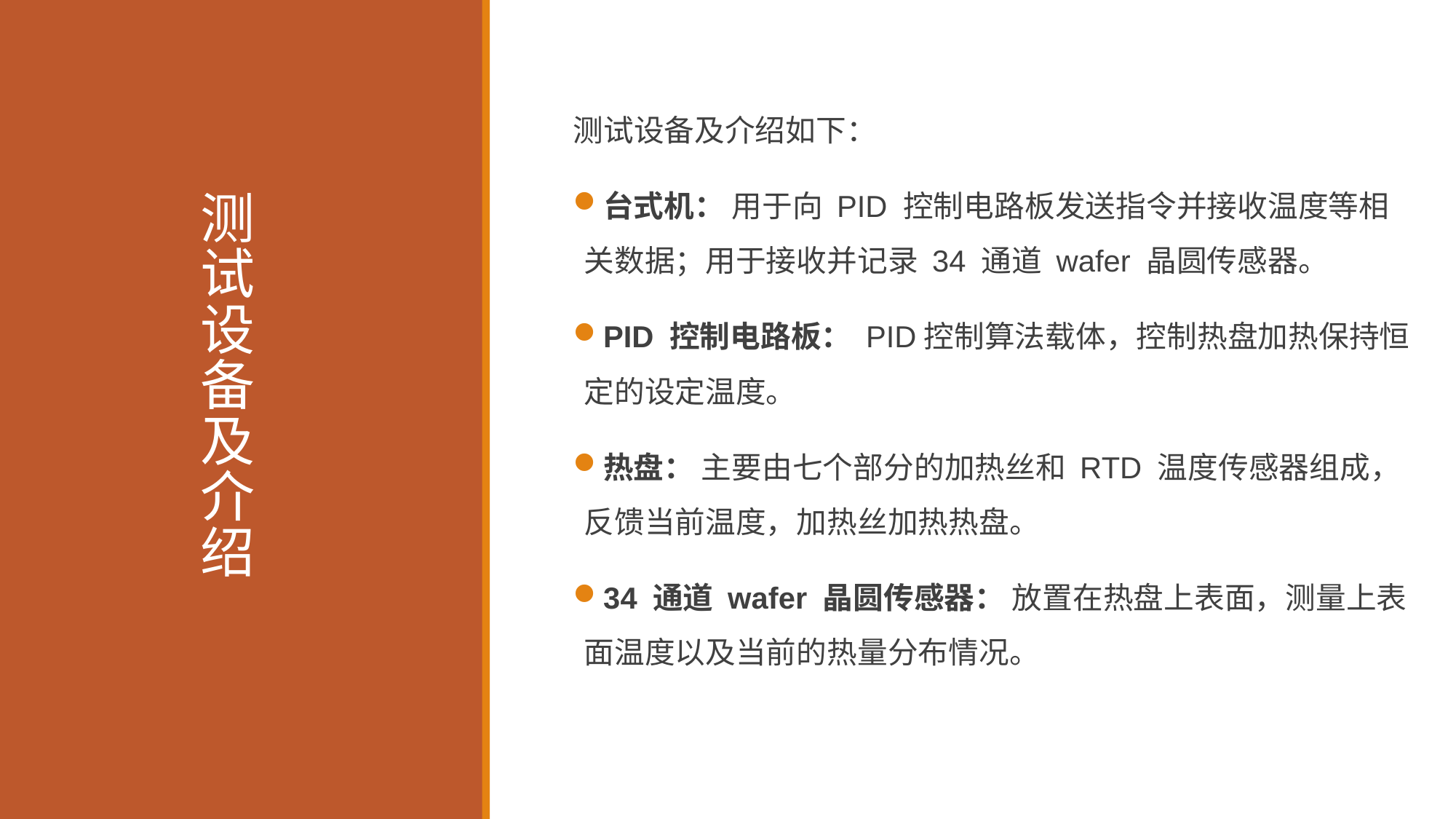

测试设备及介绍如下：
台式机： 用于向 PID 控制电路板发送指令并接收温度等相关数据；用于接收并记录 34 通道 wafer 晶圆传感器。
PID 控制电路板： PID控制算法载体，控制热盘加热保持恒定的设定温度。
热盘： 主要由七个部分的加热丝和 RTD 温度传感器组成，反馈当前温度，加热丝加热热盘。
34 通道 wafer 晶圆传感器： 放置在热盘上表面，测量上表面温度以及当前的热量分布情况。

# 测试设备及介绍